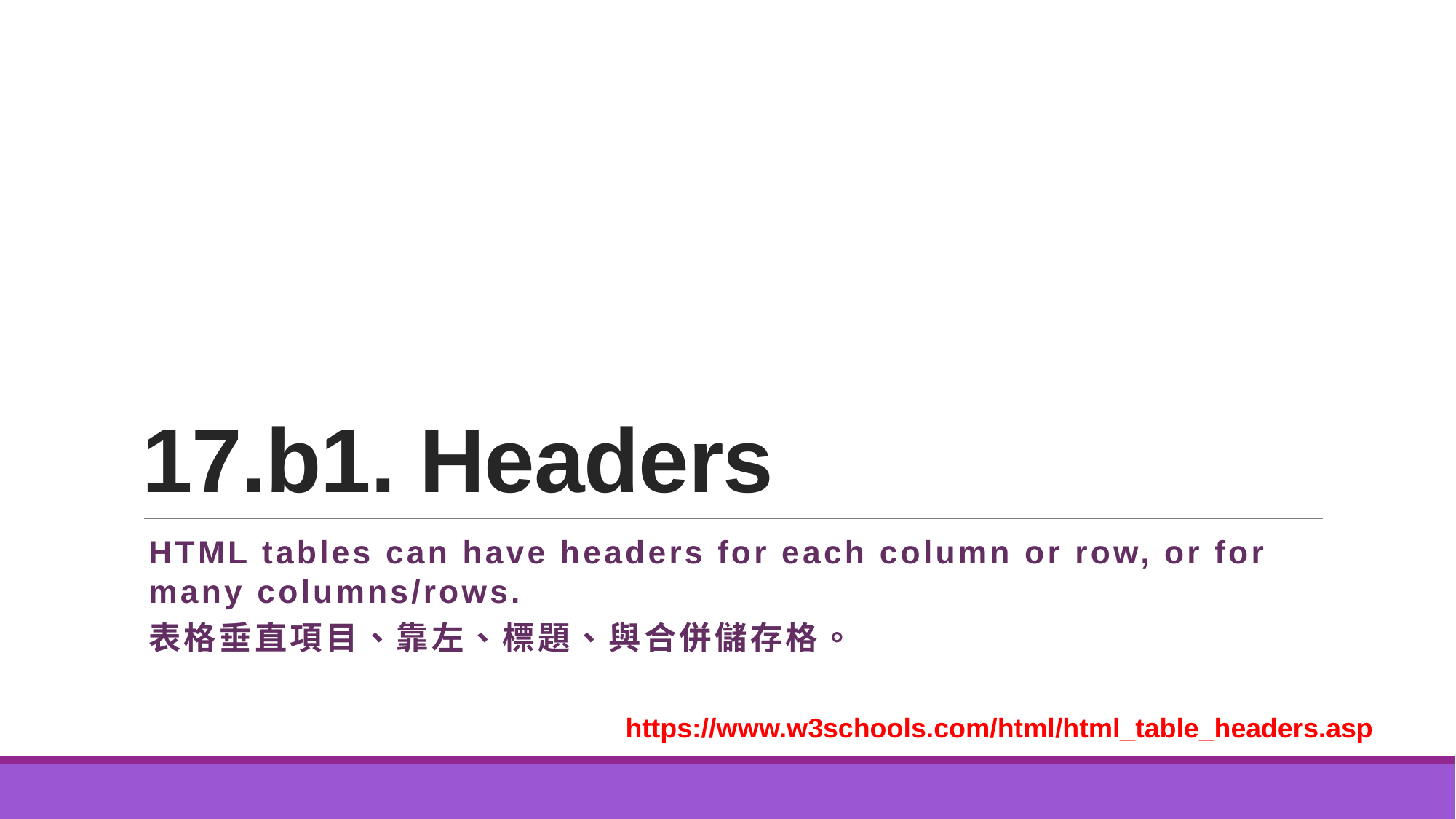

# 17.b1. Headers
HTML tables can have headers for each column or row, or for many columns/rows.
表格垂直項目、靠左、標題、與合併儲存格。
https://www.w3schools.com/html/html_table_headers.asp